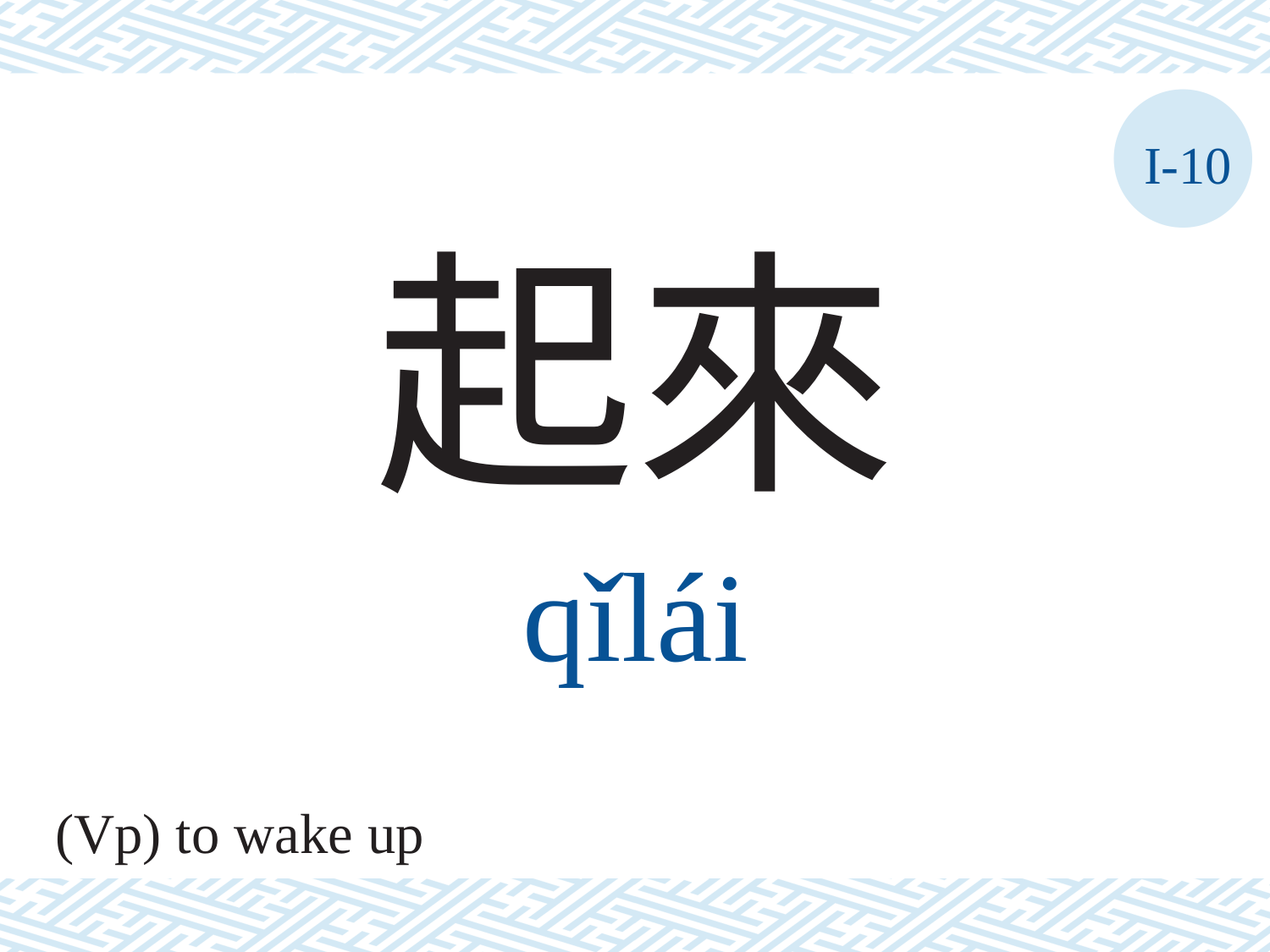

I-10
起來
qǐlái
(Vp) to wake up